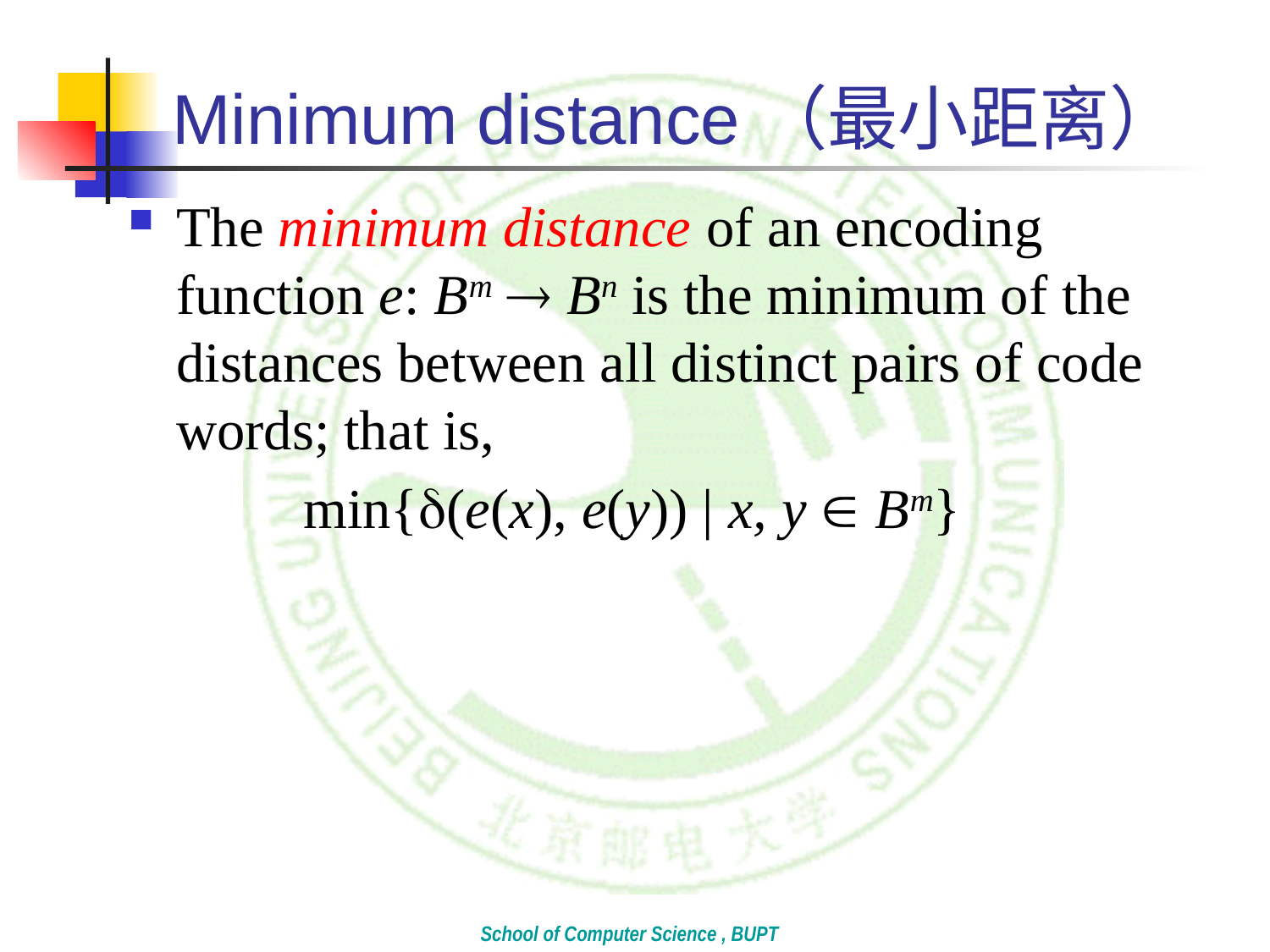

# Minimum distance（最小距离）
The minimum distance of an encoding function e: Bm → Bn is the minimum of the distances between all distinct pairs of code words; that is,
		min{δ(e(x), e(y)) | x, y ∈ Bm}

School of Computer Science , BUPT
22